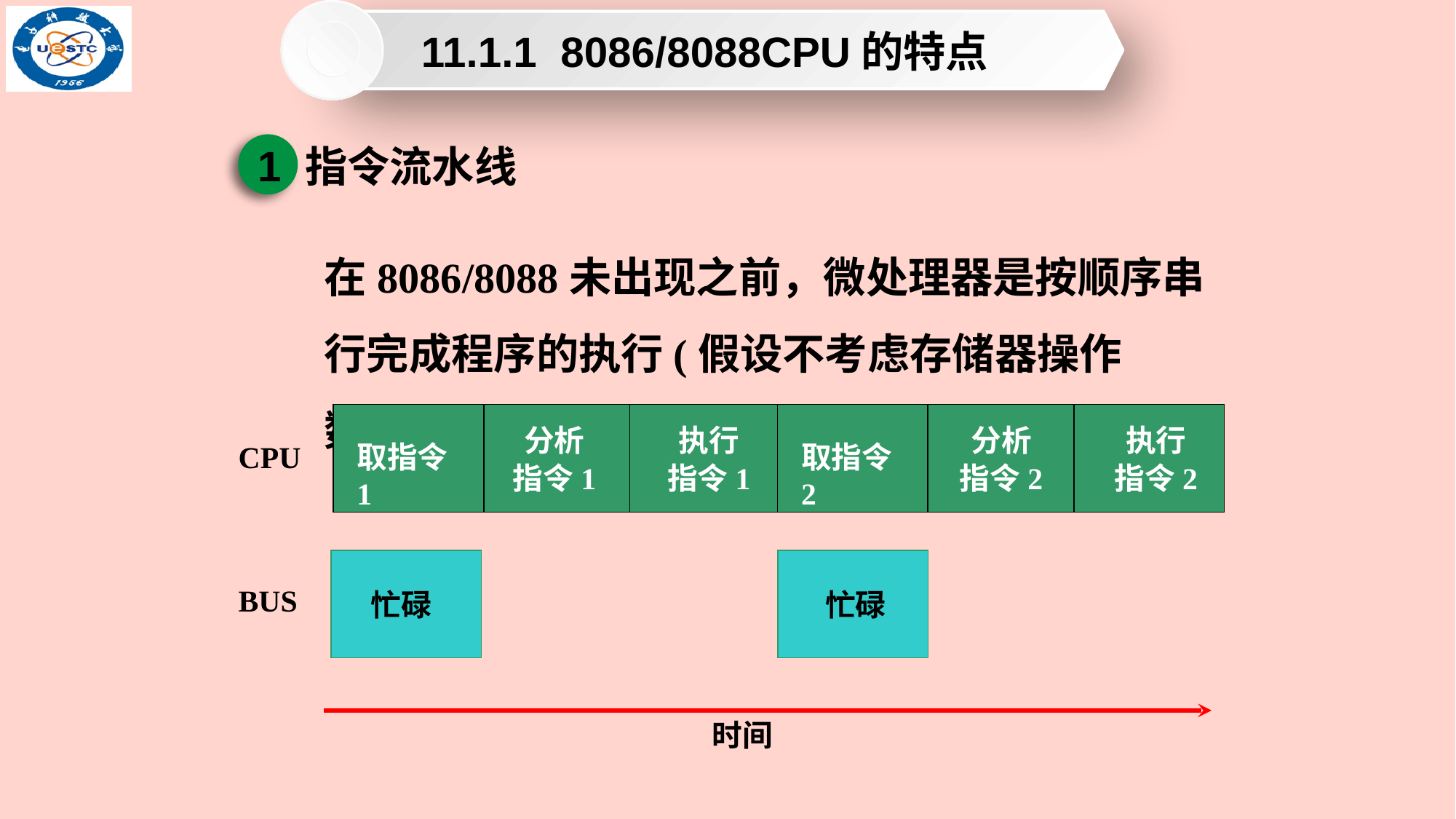

11.1.1  8086/8088CPU的特点

1
指令流水线
在8086/8088未出现之前，微处理器是按顺序串行完成程序的执行(假设不考虑存储器操作数)。

分析
指令1
执行
指令1
分析
指令2
执行
指令2
CPU
取指令1
取指令2

BUS
忙碌
忙碌
时间